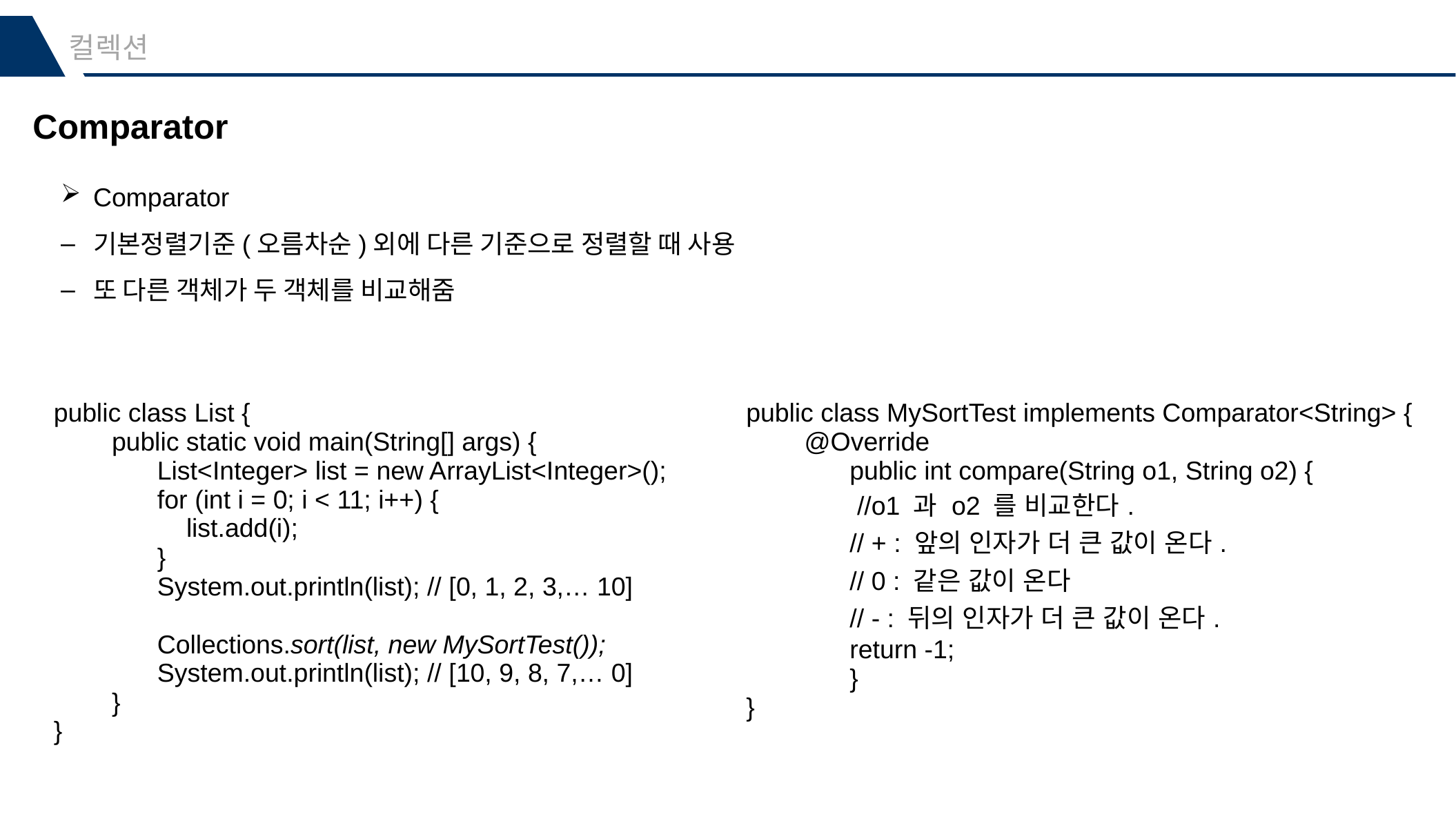

컬렉션

Comparator
Comparator
기본정렬기준(오름차순)외에 다른 기준으로 정렬할 때 사용
또 다른 객체가 두 객체를 비교해줌
| public class List { public static void main(String[] args) { List<Integer> list = new ArrayList<Integer>(); for (int i = 0; i < 11; i++) { list.add(i); } System.out.println(list); // [0, 1, 2, 3,… 10] Collections.sort(list, new MySortTest()); System.out.println(list); // [10, 9, 8, 7,… 0] } } |
| --- |
| public class MySortTest implements Comparator<String> { @Override public int compare(String o1, String o2) { //o1 과 o2 를 비교한다. // + : 앞의 인자가 더 큰 값이 온다. // 0 : 같은 값이 온다 // - : 뒤의 인자가 더 큰 값이 온다. return -1; } } |
| --- |